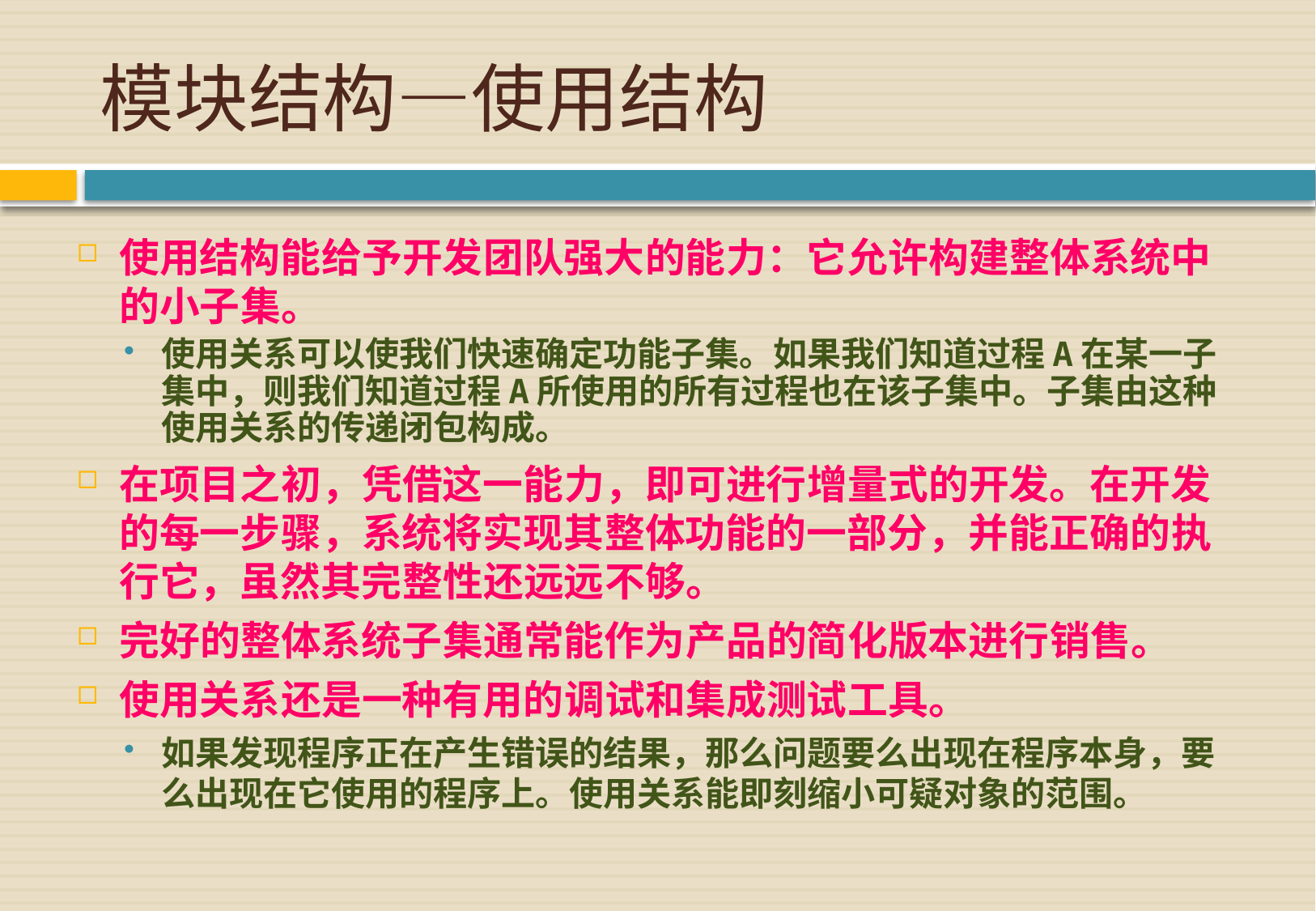

# 模块结构—使用结构
使用结构能给予开发团队强大的能力：它允许构建整体系统中的小子集。
使用关系可以使我们快速确定功能子集。如果我们知道过程A在某一子集中，则我们知道过程A所使用的所有过程也在该子集中。子集由这种使用关系的传递闭包构成。
在项目之初，凭借这一能力，即可进行增量式的开发。在开发的每一步骤，系统将实现其整体功能的一部分，并能正确的执行它，虽然其完整性还远远不够。
完好的整体系统子集通常能作为产品的简化版本进行销售。
使用关系还是一种有用的调试和集成测试工具。
如果发现程序正在产生错误的结果，那么问题要么出现在程序本身，要么出现在它使用的程序上。使用关系能即刻缩小可疑对象的范围。